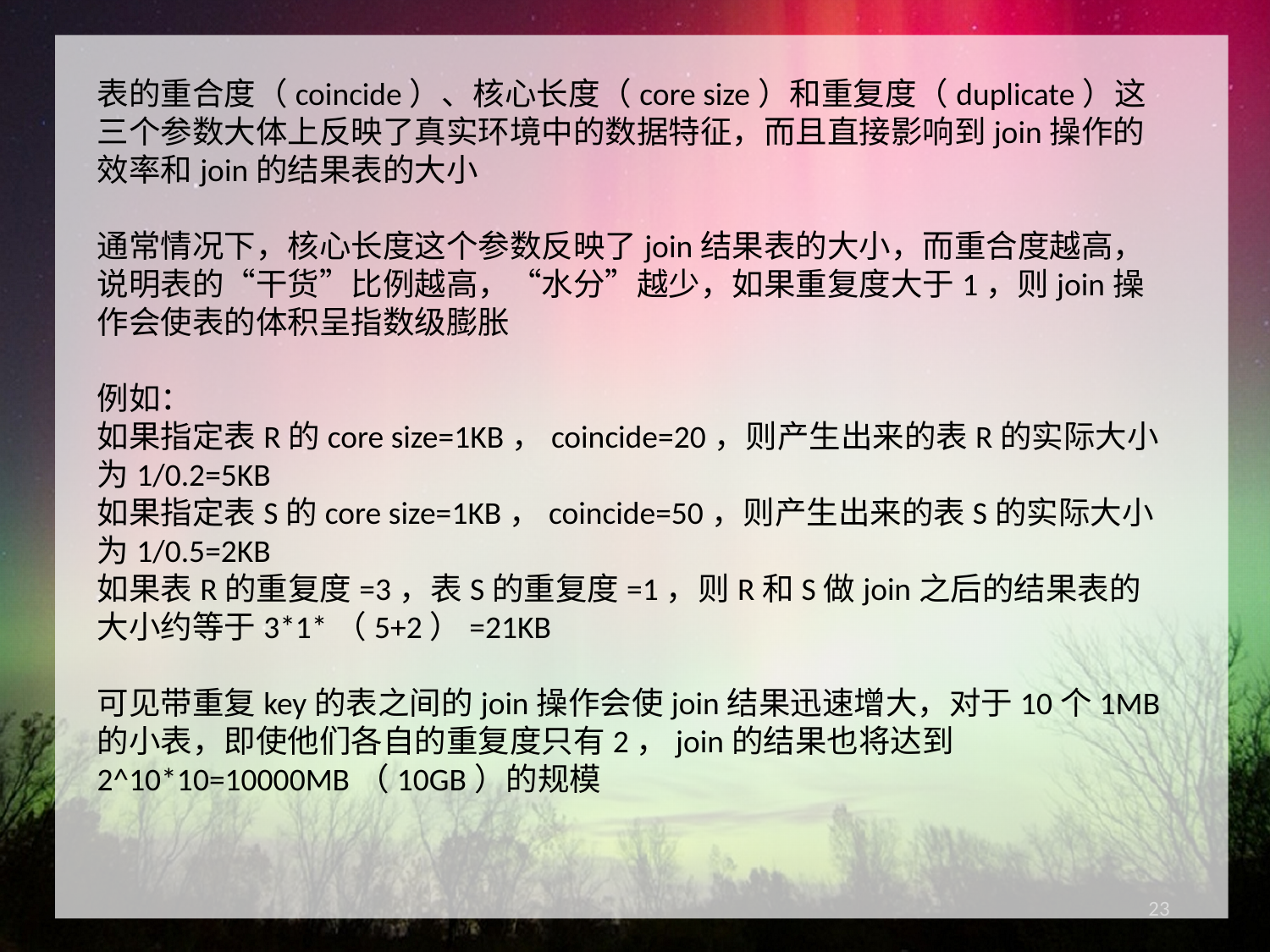

表的重合度（coincide）、核心长度（core size）和重复度（duplicate）这三个参数大体上反映了真实环境中的数据特征，而且直接影响到join操作的效率和join的结果表的大小

通常情况下，核心长度这个参数反映了join结果表的大小，而重合度越高，说明表的“干货”比例越高，“水分”越少，如果重复度大于1，则join操作会使表的体积呈指数级膨胀

例如：
如果指定表R的core size=1KB，coincide=20，则产生出来的表R的实际大小为1/0.2=5KB
如果指定表S的core size=1KB，coincide=50，则产生出来的表S的实际大小为1/0.5=2KB
如果表R的重复度=3，表S的重复度=1，则R和S做join之后的结果表的大小约等于3*1*（5+2）=21KB

可见带重复key的表之间的join操作会使join结果迅速增大，对于10个1MB的小表，即使他们各自的重复度只有2，join的结果也将达到2^10*10=10000MB（10GB）的规模
23